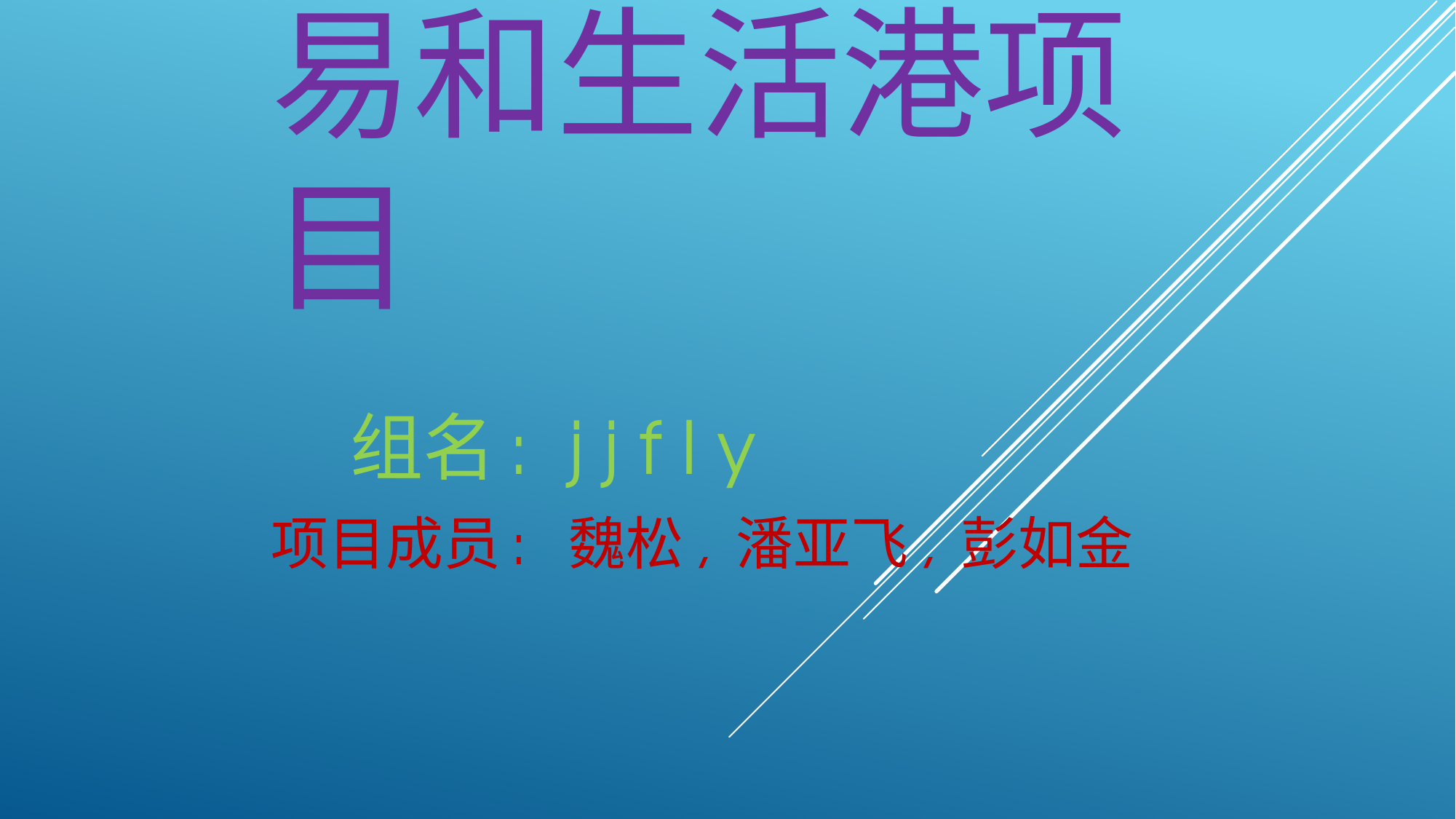

# 易和生活港项目
				组名:  j j f l y
项目成员:  魏松, 潘亚飞, 彭如金